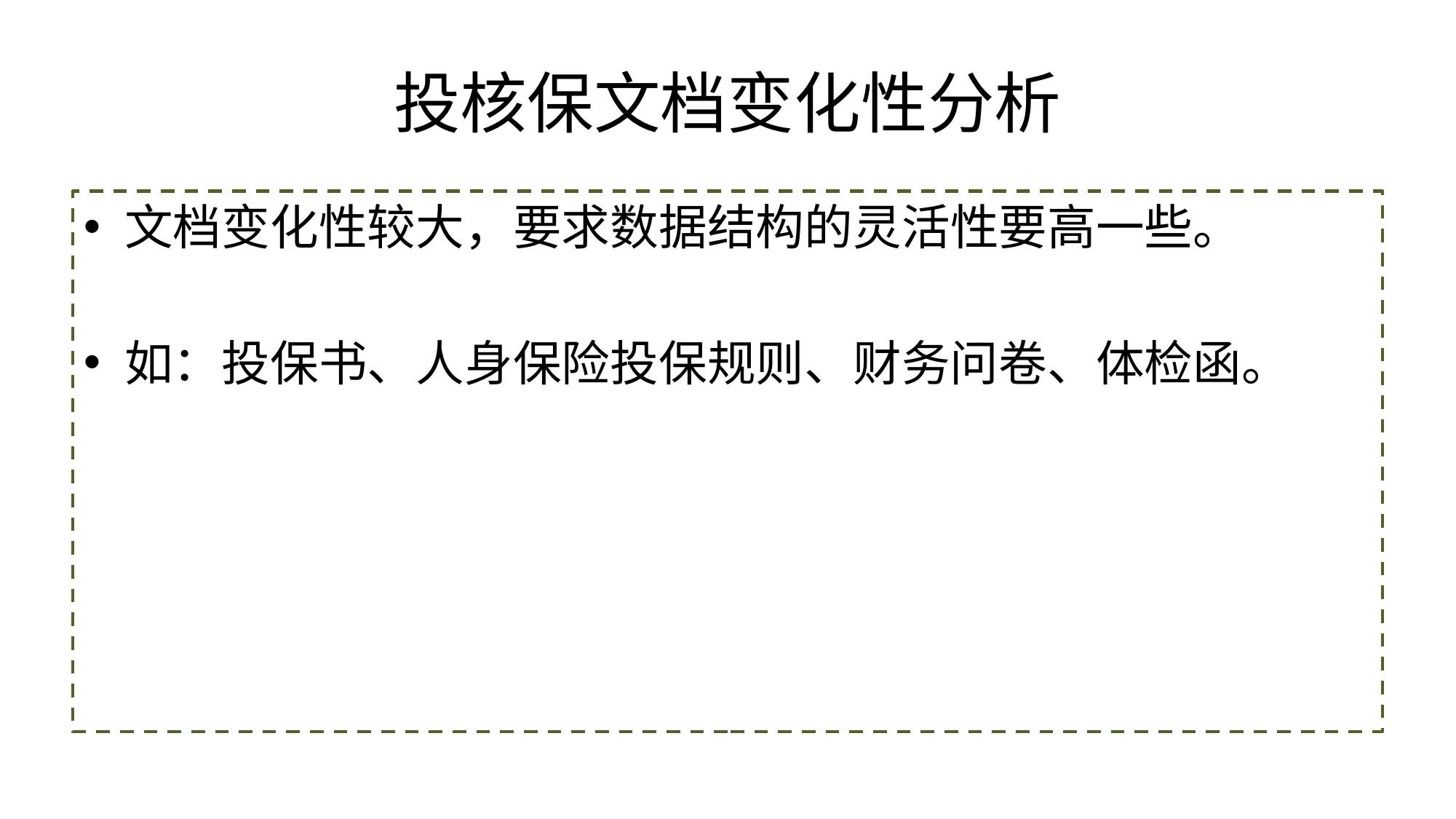

# 投核保文档变化性分析
文档变化性较大，要求数据结构的灵活性要高一些。

如：投保书、人身保险投保规则、财务问卷、体检函。